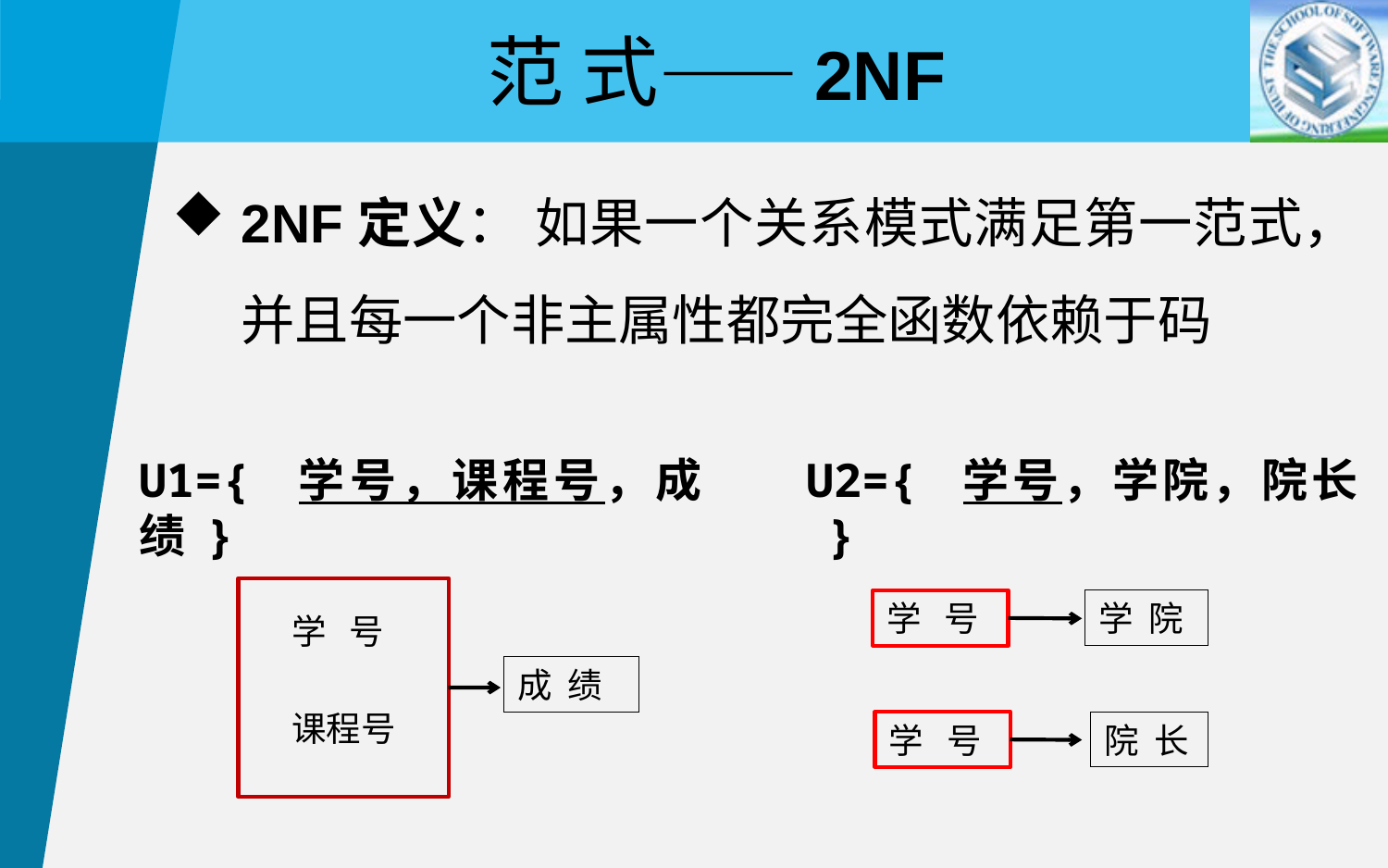

范 式——2NF
2NF定义： 如果一个关系模式满足第一范式，并且每一个非主属性都完全函数依赖于码
U1={ 学号，课程号，成绩 }
U2={ 学号，学院，院长 }

学   号
成  绩
课程号
学   号
学  院
学   号
院  长